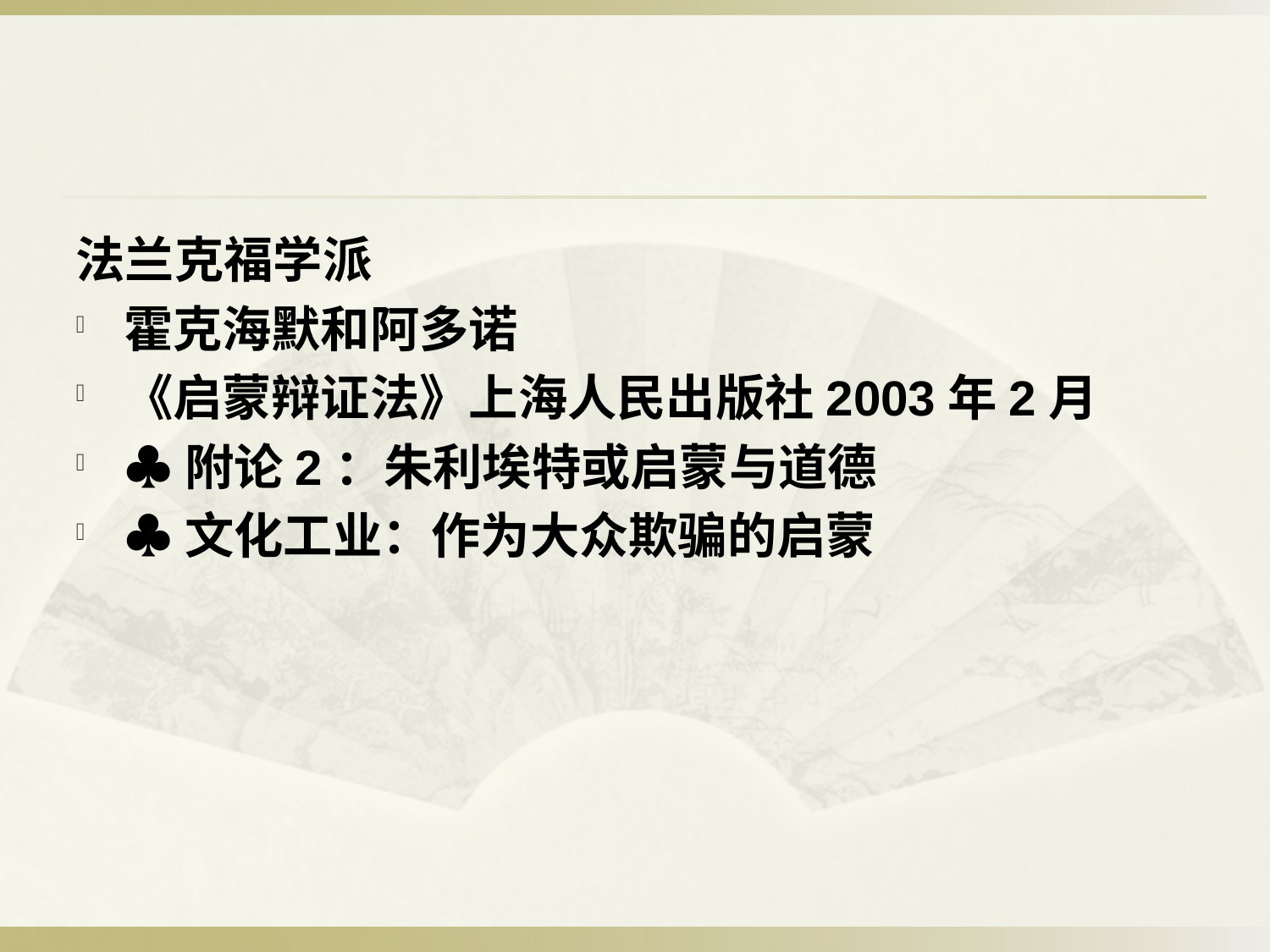

#
法兰克福学派
霍克海默和阿多诺
《启蒙辩证法》上海人民出版社2003年2月
♣附论2：朱利埃特或启蒙与道德
♣文化工业：作为大众欺骗的启蒙